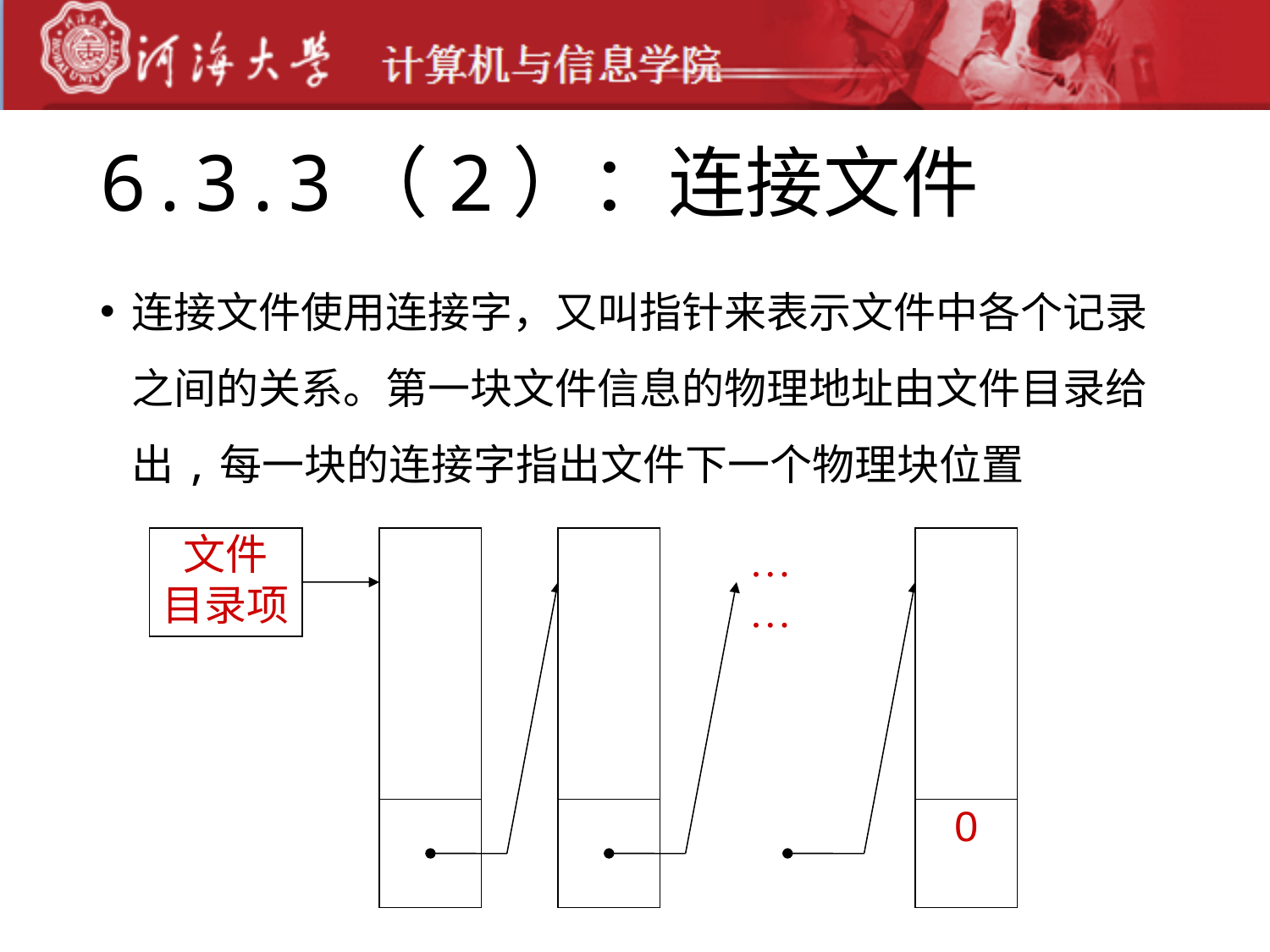

# 6.3.3（2）：连接文件
连接文件使用连接字，又叫指针来表示文件中各个记录之间的关系。第一块文件信息的物理地址由文件目录给出,每一块的连接字指出文件下一个物理块位置

文件
目录项

……

0